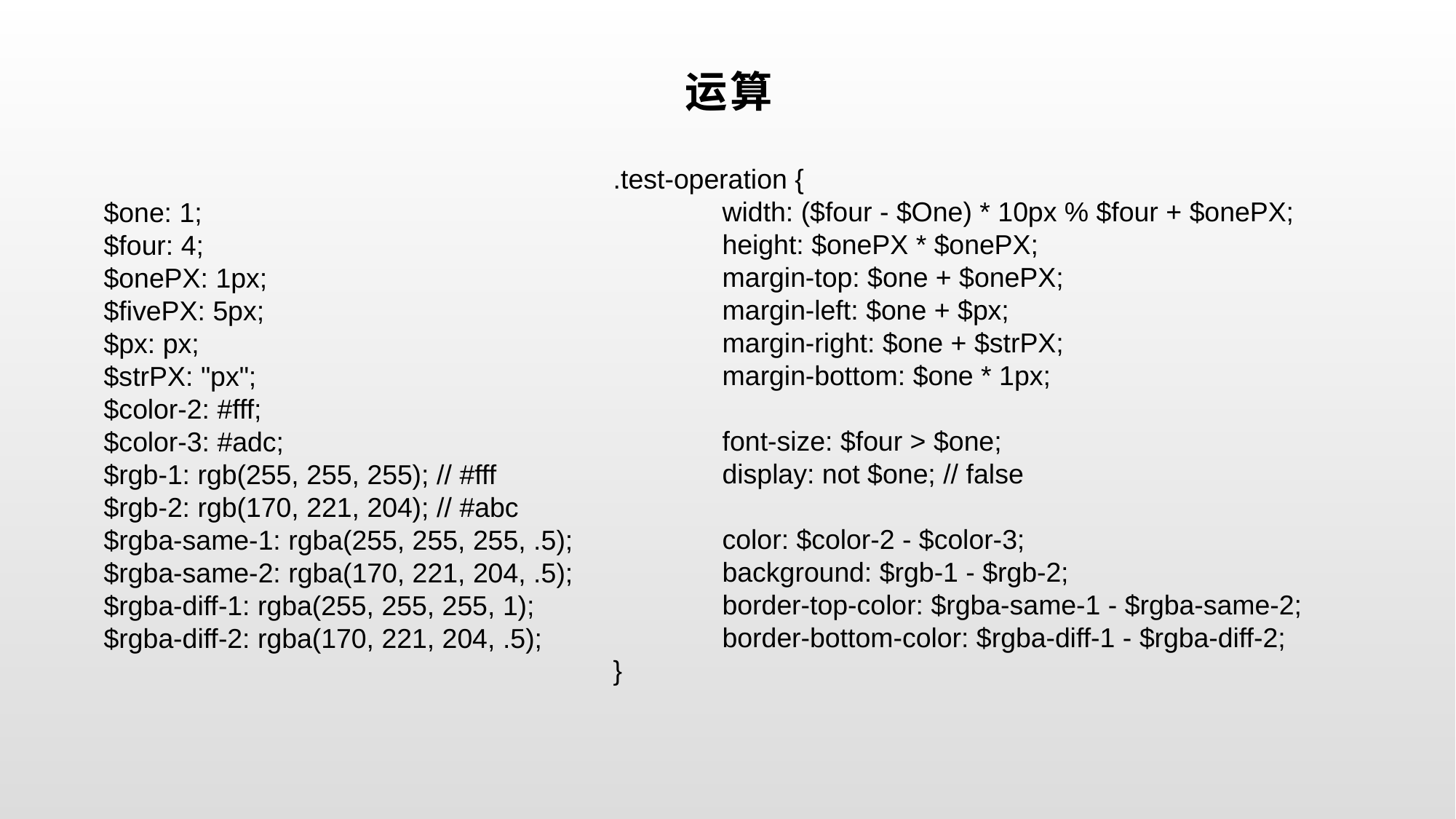

# 运算
.test-operation {
	width: ($four - $One) * 10px % $four + $onePX;
	height: $onePX * $onePX;
	margin-top: $one + $onePX;
	margin-left: $one + $px;
	margin-right: $one + $strPX;
	margin-bottom: $one * 1px;

	font-size: $four > $one;
	display: not $one; // false

	color: $color-2 - $color-3;
	background: $rgb-1 - $rgb-2;
	border-top-color: $rgba-same-1 - $rgba-same-2;
	border-bottom-color: $rgba-diff-1 - $rgba-diff-2;
}
$one: 1;
$four: 4;
$onePX: 1px;
$fivePX: 5px;
$px: px;
$strPX: "px";
$color-2: #fff;
$color-3: #adc;
$rgb-1: rgb(255, 255, 255); // #fff
$rgb-2: rgb(170, 221, 204); // #abc
$rgba-same-1: rgba(255, 255, 255, .5);
$rgba-same-2: rgba(170, 221, 204, .5);
$rgba-diff-1: rgba(255, 255, 255, 1);
$rgba-diff-2: rgba(170, 221, 204, .5);